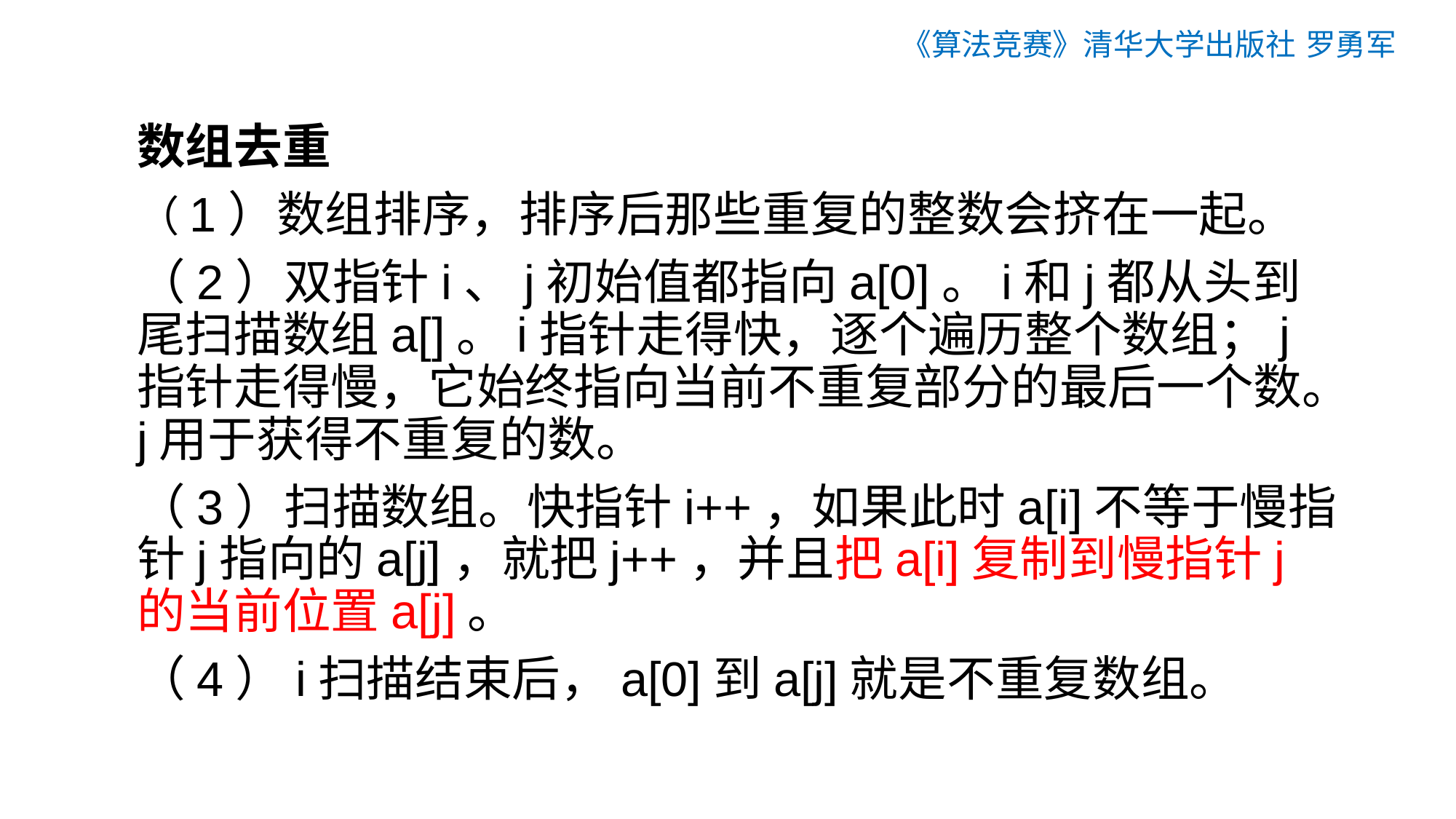

《算法竞赛》清华大学出版社 罗勇军
数组去重
（1）数组排序，排序后那些重复的整数会挤在一起。
（2）双指针i、j初始值都指向a[0]。i和j都从头到尾扫描数组a[]。i指针走得快，逐个遍历整个数组；j指针走得慢，它始终指向当前不重复部分的最后一个数。j用于获得不重复的数。
（3）扫描数组。快指针i++，如果此时a[i]不等于慢指针j指向的a[j]，就把j++，并且把a[i]复制到慢指针j的当前位置a[j]。
（4）i扫描结束后，a[0]到a[j]就是不重复数组。